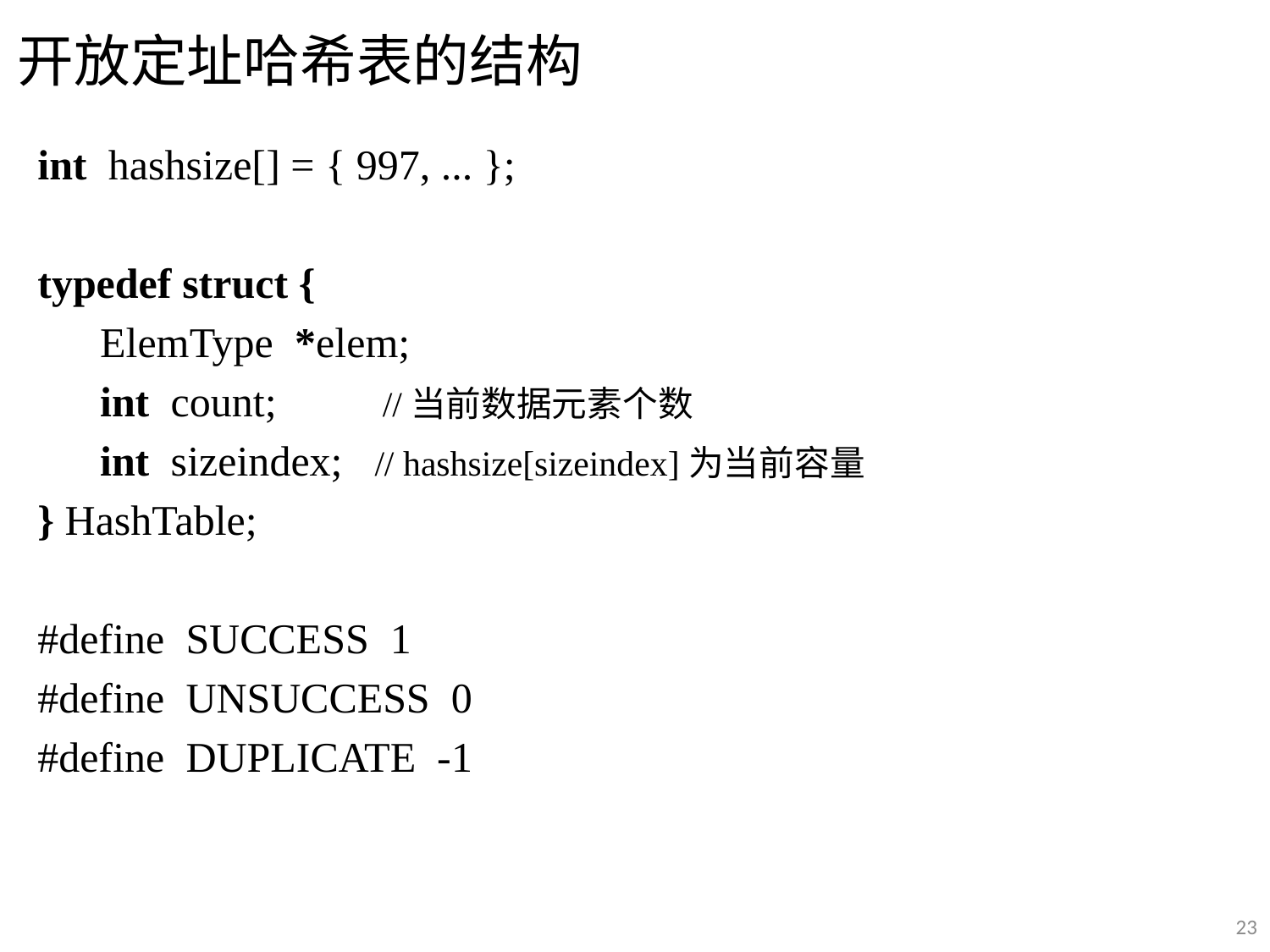

# 开放定址哈希表的结构
int  hashsize[] = { 997, ... };

typedef struct {
ElemType  *elem;
int  count;          //当前数据元素个数
int  sizeindex;   // hashsize[sizeindex]为当前容量
} HashTable;

#define  SUCCESS  1
#define  UNSUCCESS  0
#define  DUPLICATE  -1
23